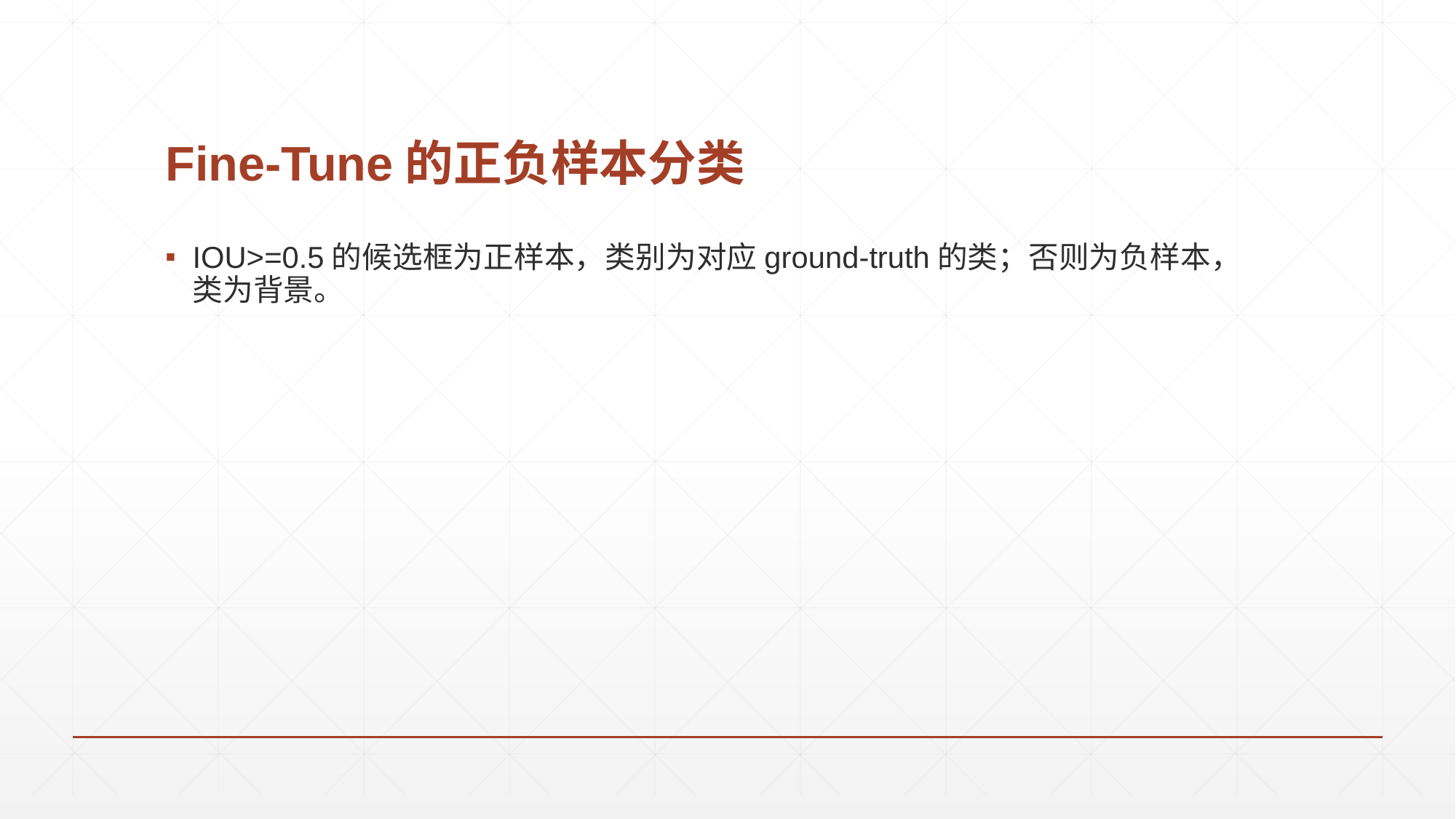

# Fine-Tune的正负样本分类
IOU>=0.5的候选框为正样本，类别为对应ground-truth的类；否则为负样本，类为背景。